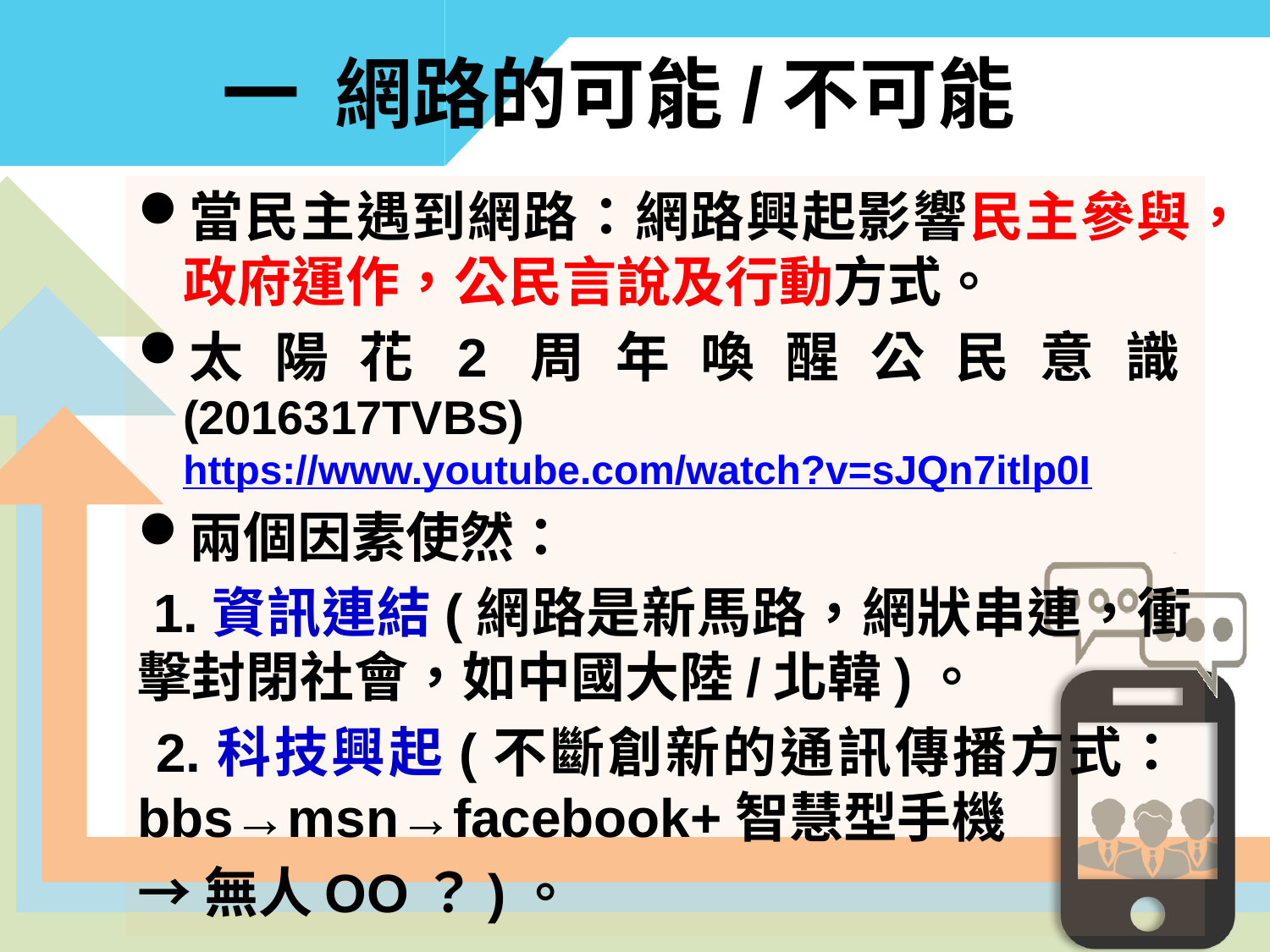

# 一  網路的可能/不可能
當民主遇到網路：網路興起影響民主參與，政府運作，公民言說及行動方式。
太陽花2周年喚醒公民意識(2016317TVBS) https://www.youtube.com/watch?v=sJQn7itlp0I
兩個因素使然：
 1.資訊連結(網路是新馬路，網狀串連，衝擊封閉社會，如中國大陸/北韓)。
 2.科技興起(不斷創新的通訊傳播方式：bbs→msn→facebook+智慧型手機
→無人OO？)。